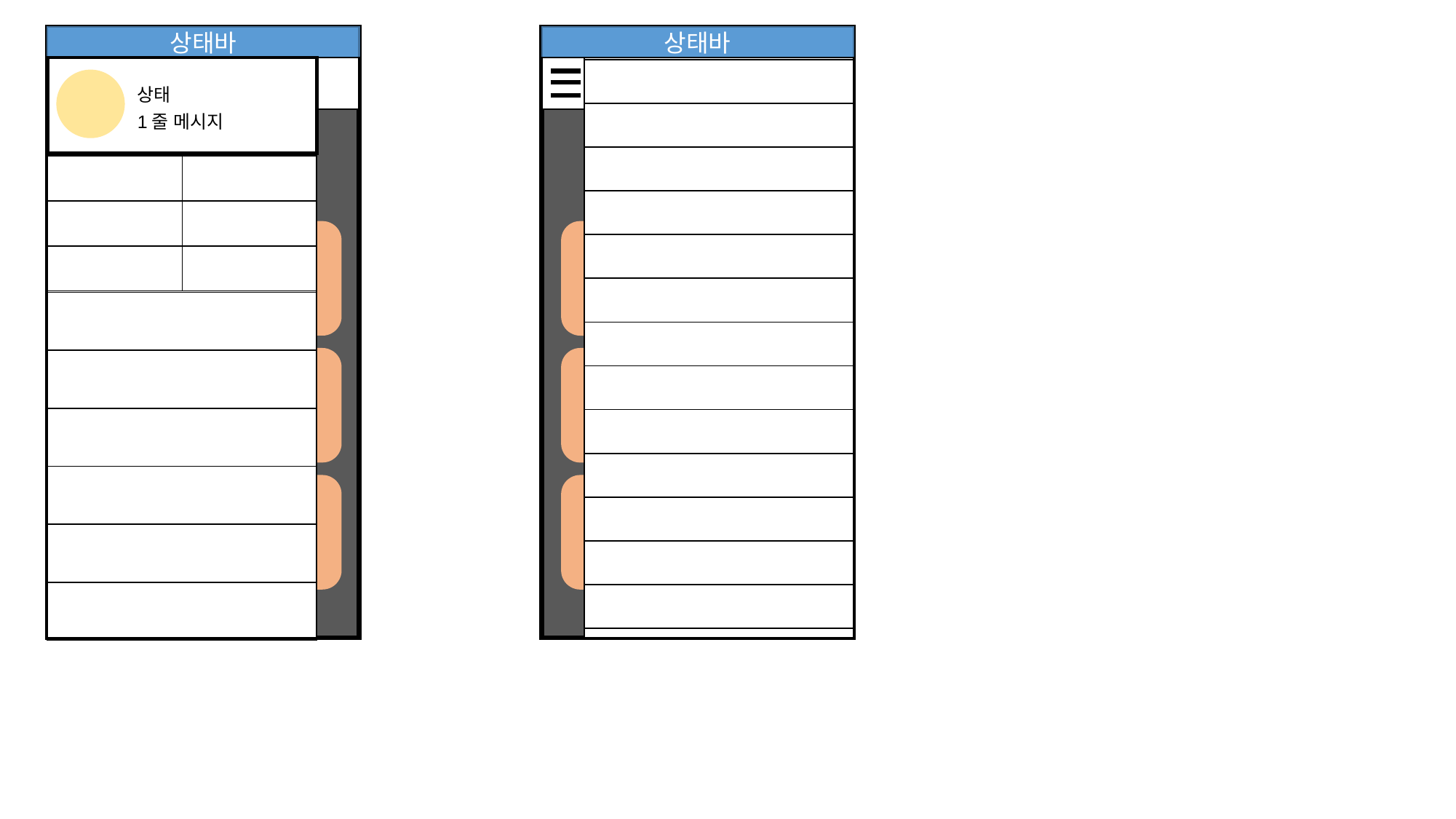

상태바

상태바

|  |
| --- |
|  |
|  |
|  |
|  |
|  |
|  |
|  |
|  |
|  |
|  |
|  |
|  |

상태
1줄 메시지
|  |  |
| --- | --- |
|  |  |
|  |  |
456
123
|  |
| --- |
|  |
|  |
|  |
|  |
|  |
124
789
123
456